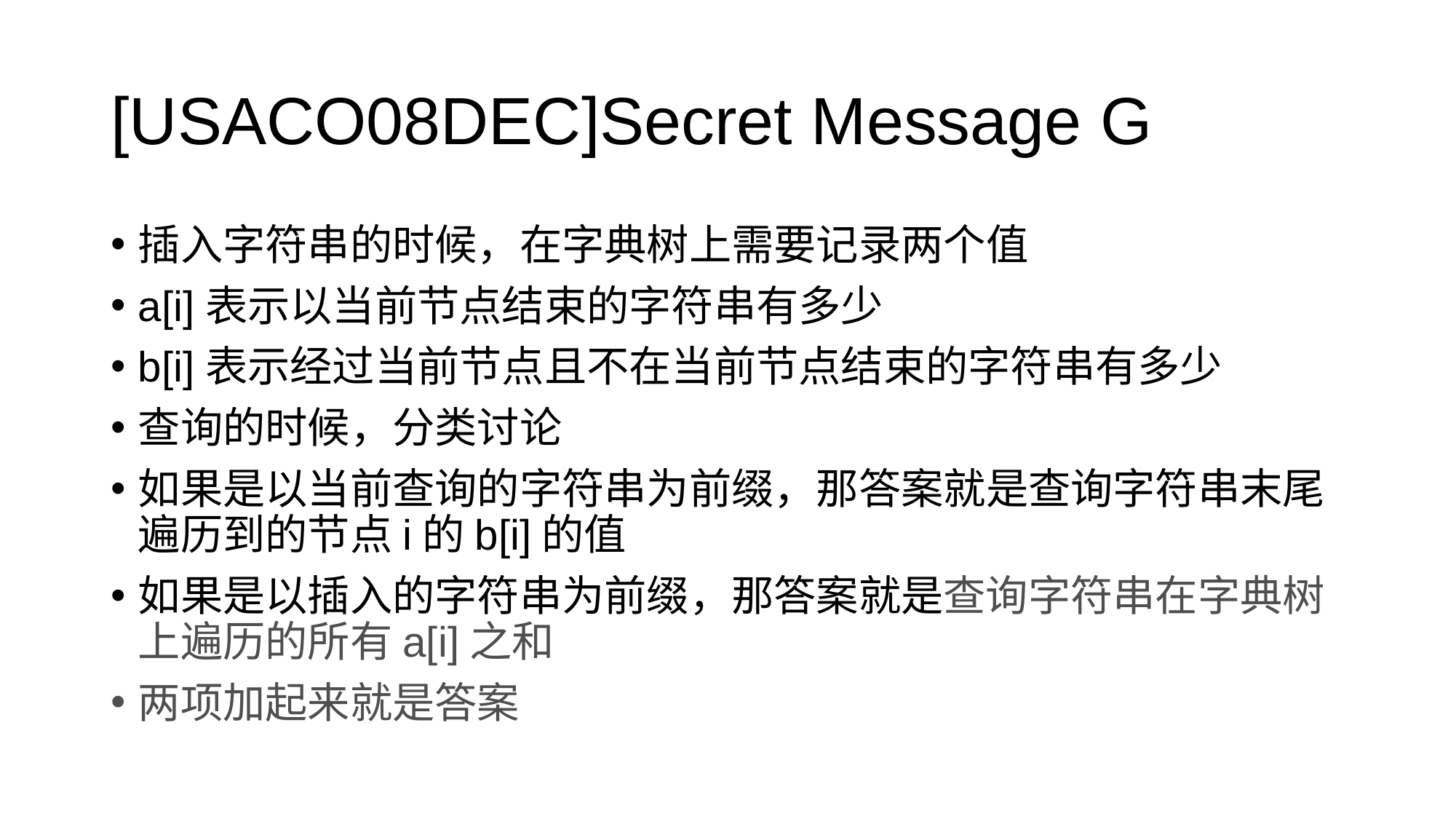

# [USACO08DEC]Secret Message G
插入字符串的时候，在字典树上需要记录两个值
a[i]表示以当前节点结束的字符串有多少
b[i]表示经过当前节点且不在当前节点结束的字符串有多少
查询的时候，分类讨论
如果是以当前查询的字符串为前缀，那答案就是查询字符串末尾遍历到的节点i的b[i]的值
如果是以插入的字符串为前缀，那答案就是查询字符串在字典树上遍历的所有a[i]之和
两项加起来就是答案